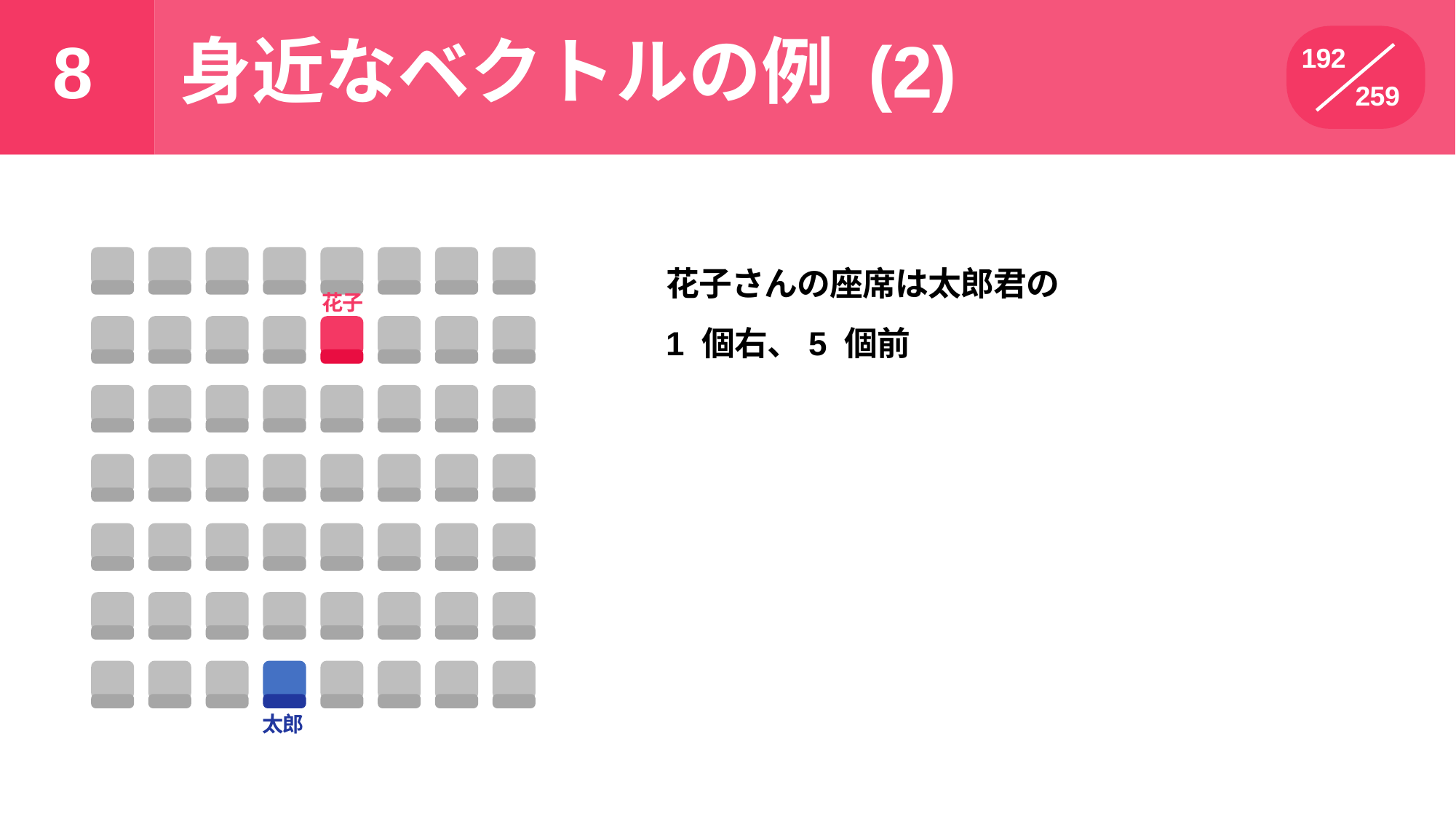

身近なベクトルの例 (2)
# 8
192
259
花子さんの座席は太郎君の
1 個右、5 個前

花子

太郎